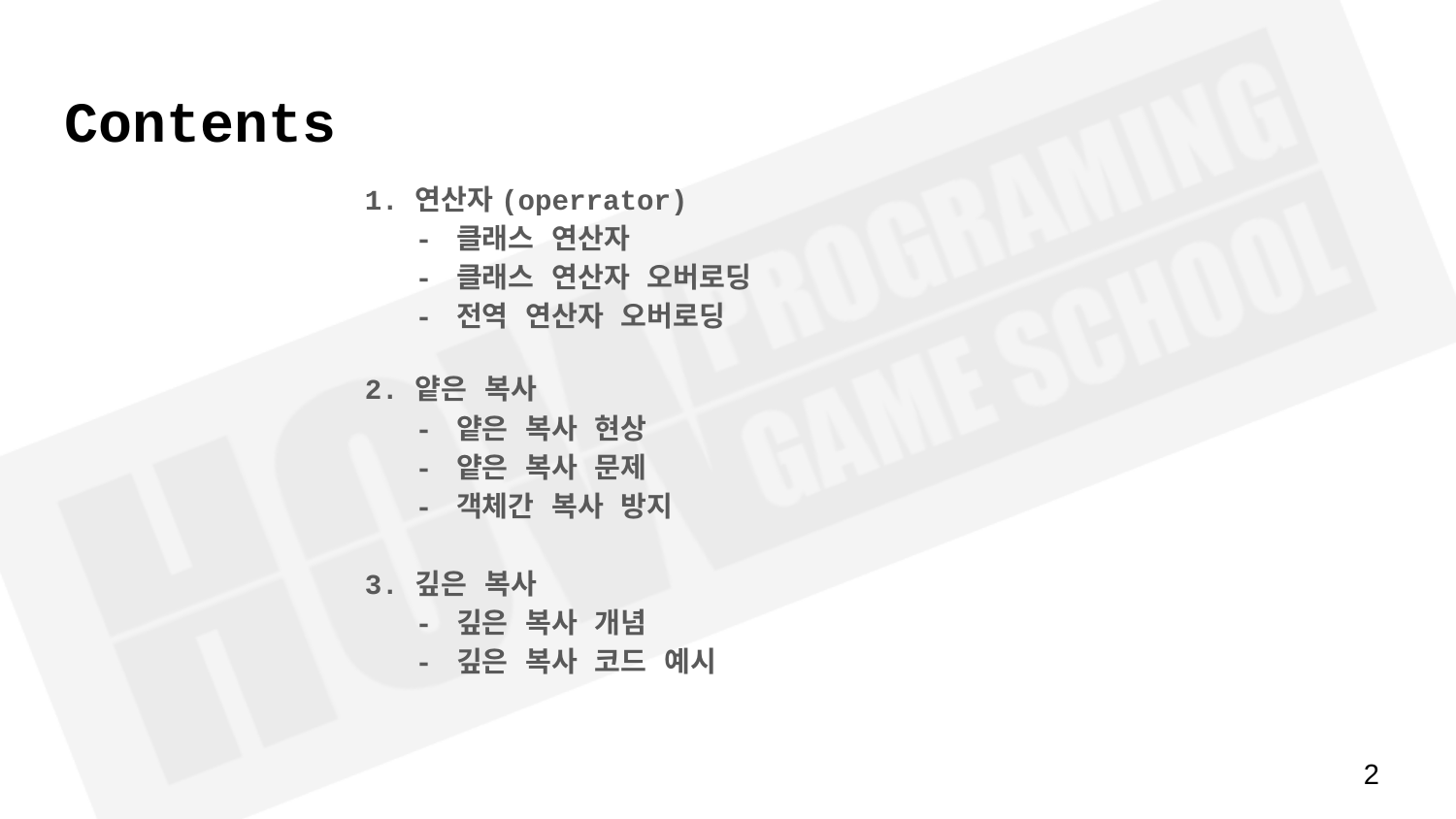

# Contents
연산자(operrator)
- 클래스 연산자
- 클래스 연산자 오버로딩
- 전역 연산자 오버로딩
얕은 복사
- 얕은 복사 현상
- 얕은 복사 문제
- 객체간 복사 방지
깊은 복사
- 깊은 복사 개념
- 깊은 복사 코드 예시
2